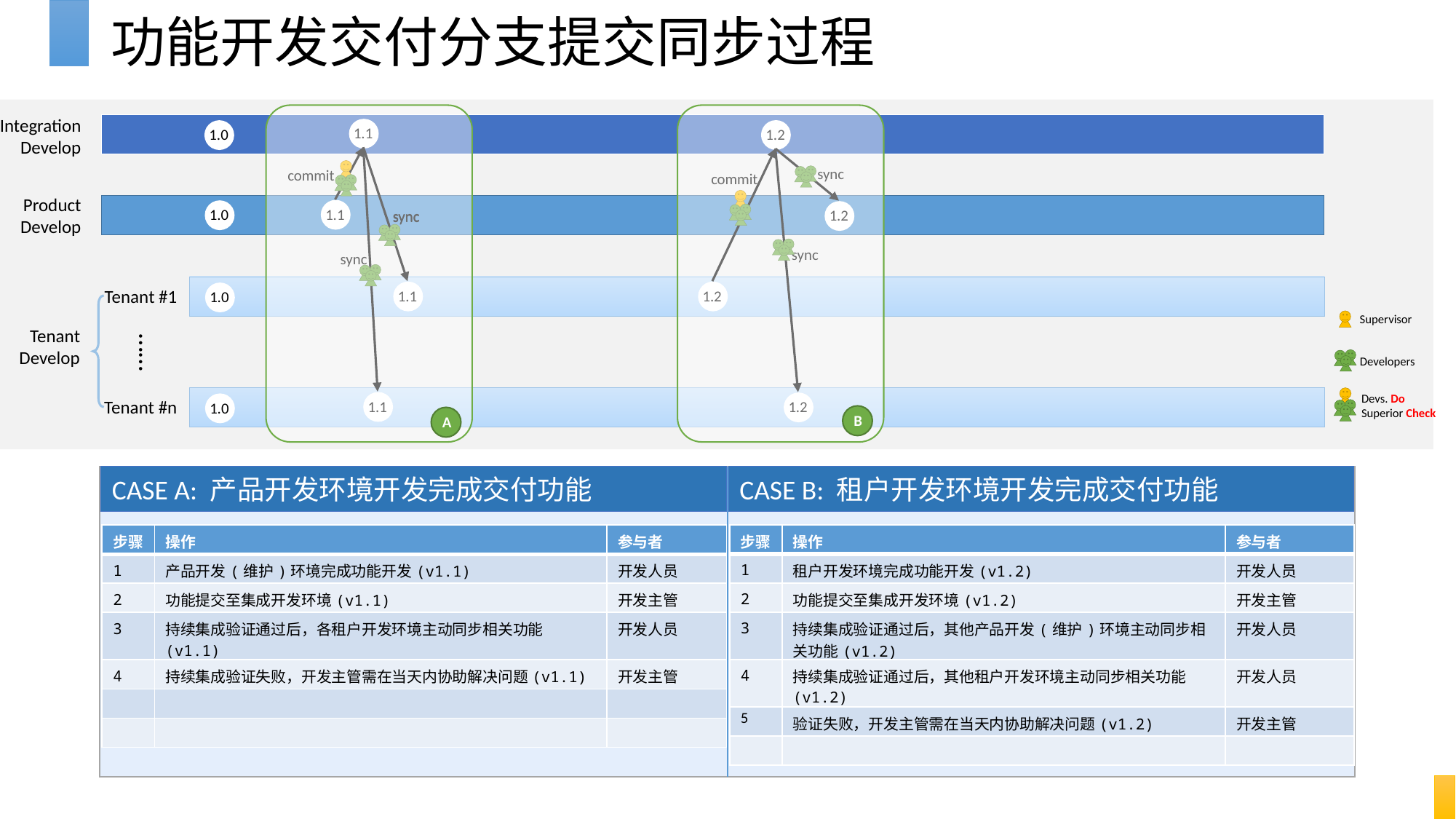

# 功能开发交付分支提交同步过程

Integration
Develop

1.1

1.2

1.0

sync
commit

commit

Product
Develop

1.1

1.0

1.2

sync
sync

sync
sync

Tenant #1
1.1

1.2

1.0

Tenant
Develop
……

Tenant #n
1.1

1.2

1.0

B

A

Supervisor

Developers

Devs. Do
Superior Check

CASE A: 产品开发环境开发完成交付功能
CASE B: 租户开发环境开发完成交付功能

| 步骤 | 操作 | 参与者 |
| --- | --- | --- |
| 1 | 租户开发环境完成功能开发(v1.2) | 开发人员 |
| 2 | 功能提交至集成开发环境(v1.2) | 开发主管 |
| 3 | 持续集成验证通过后，其他产品开发(维护)环境主动同步相关功能(v1.2) | 开发人员 |
| 4 | 持续集成验证通过后，其他租户开发环境主动同步相关功能(v1.2) | 开发人员 |
| 5 | 验证失败，开发主管需在当天内协助解决问题(v1.2) | 开发主管 |
|  |  |  |
| 步骤 | 操作 | 参与者 |
| --- | --- | --- |
| 1 | 产品开发(维护)环境完成功能开发(v1.1) | 开发人员 |
| 2 | 功能提交至集成开发环境(v1.1) | 开发主管 |
| 3 | 持续集成验证通过后，各租户开发环境主动同步相关功能(v1.1) | 开发人员 |
| 4 | 持续集成验证失败，开发主管需在当天内协助解决问题(v1.1) | 开发主管 |
|  |  |  |
|  |  |  |